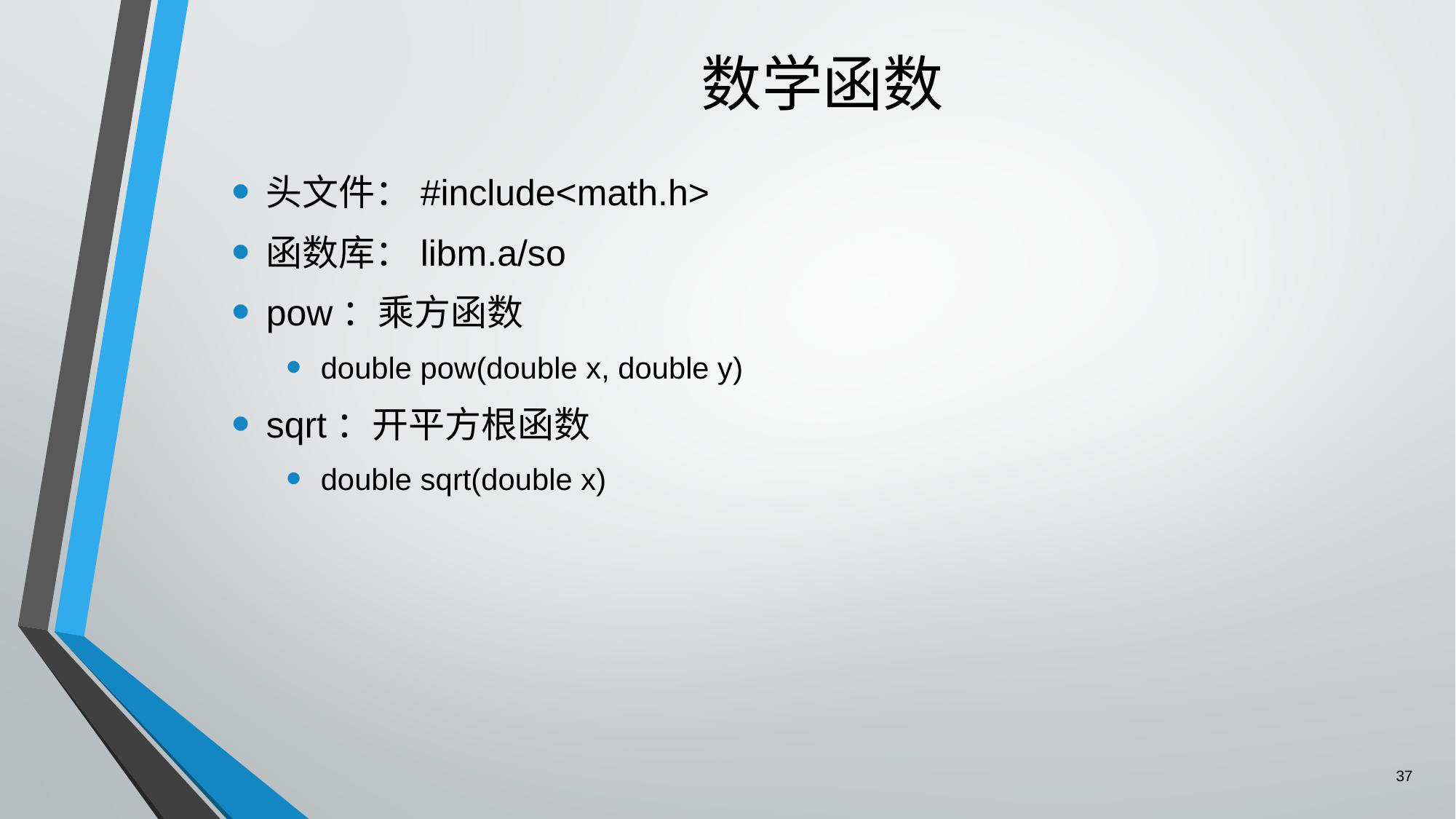

# 数学函数
头文件：#include<math.h>
函数库：libm.a/so
pow：乘方函数
double pow(double x, double y)
sqrt：开平方根函数
double sqrt(double x)

37